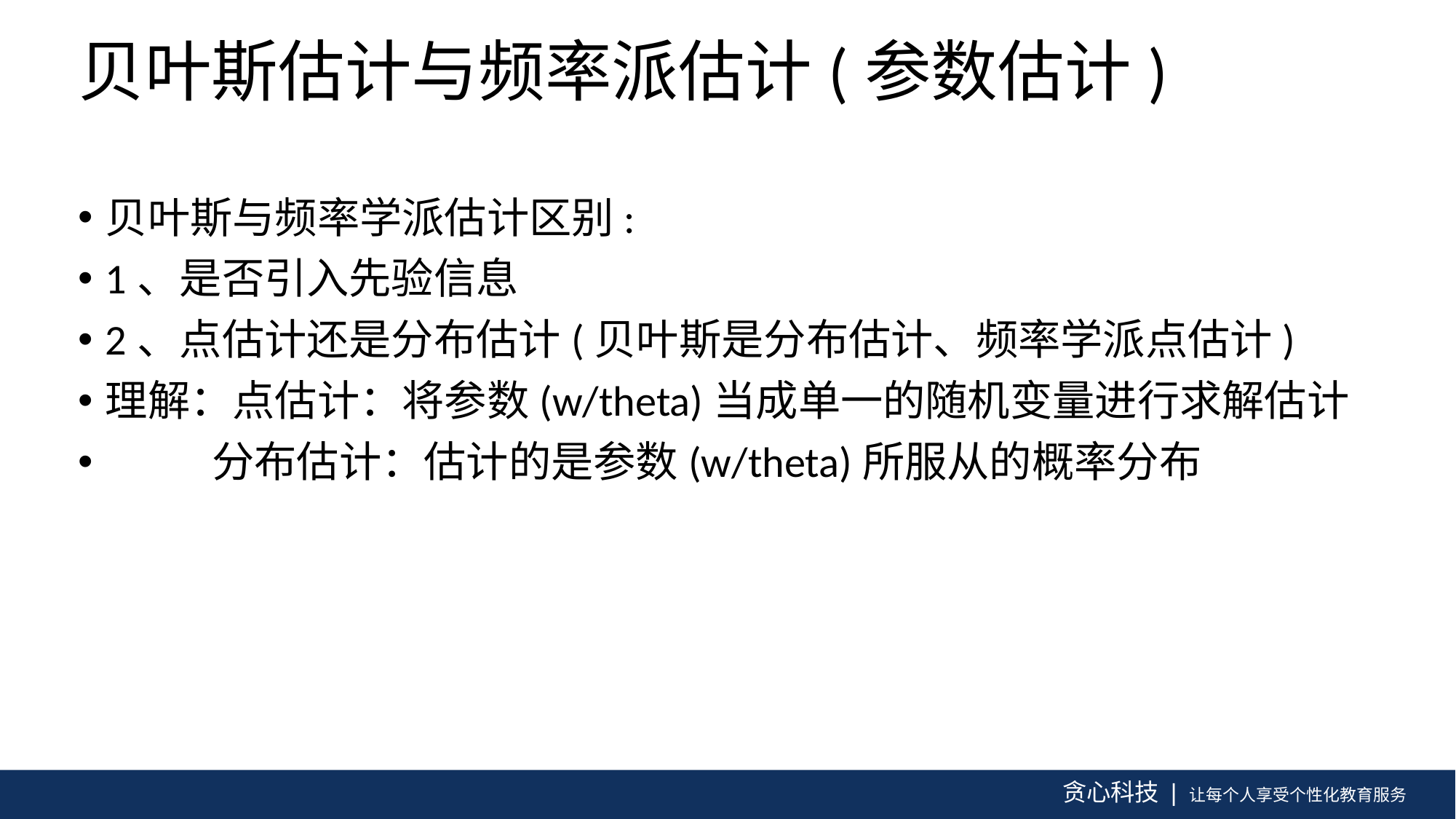

# 贝叶斯估计与频率派估计(参数估计)
贝叶斯与频率学派估计区别:
1、是否引入先验信息
2、点估计还是分布估计(贝叶斯是分布估计、频率学派点估计)
理解：点估计：将参数(w/theta)当成单一的随机变量进行求解估计
          分布估计：估计的是参数(w/theta)所服从的概率分布